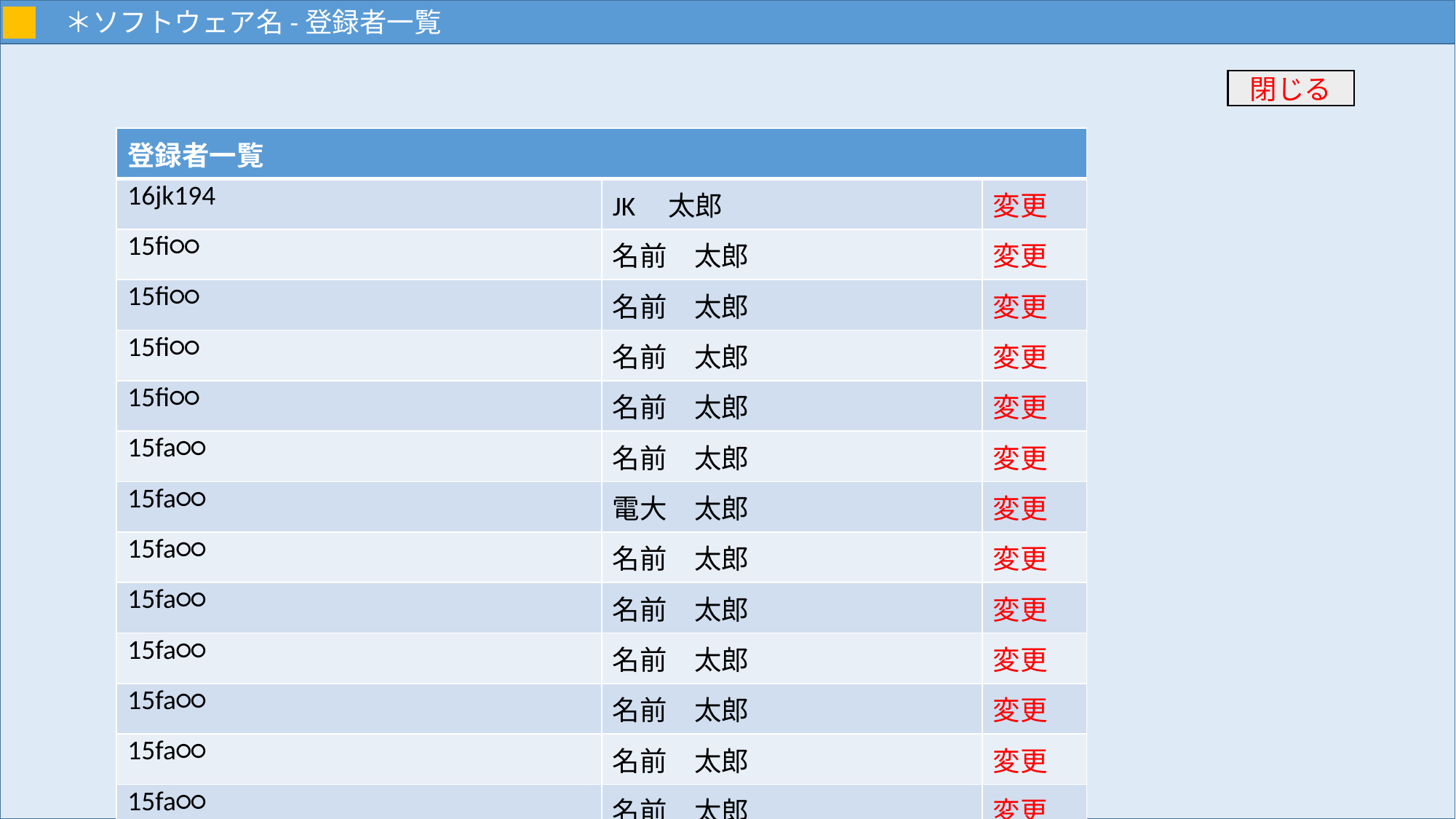

＊ソフトウェア名-登録者一覧

閉じる
| 登録者一覧 |  |  |
| --- | --- | --- |
| 16jk194 | JK　太郎 | 変更 |
| 15fi○○ | 名前　太郎 | 変更 |
| 15fi○○ | 名前　太郎 | 変更 |
| 15fi○○ | 名前　太郎 | 変更 |
| 15fi○○ | 名前　太郎 | 変更 |
| 15fa○○ | 名前　太郎 | 変更 |
| 15fa○○ | 電大　太郎 | 変更 |
| 15fa○○ | 名前　太郎 | 変更 |
| 15fa○○ | 名前　太郎 | 変更 |
| 15fa○○ | 名前　太郎 | 変更 |
| 15fa○○ | 名前　太郎 | 変更 |
| 15fa○○ | 名前　太郎 | 変更 |
| 15fa○○ | 名前　太郎 | 変更 |
| 15fa○○ | 名前　太郎 | 変更 |